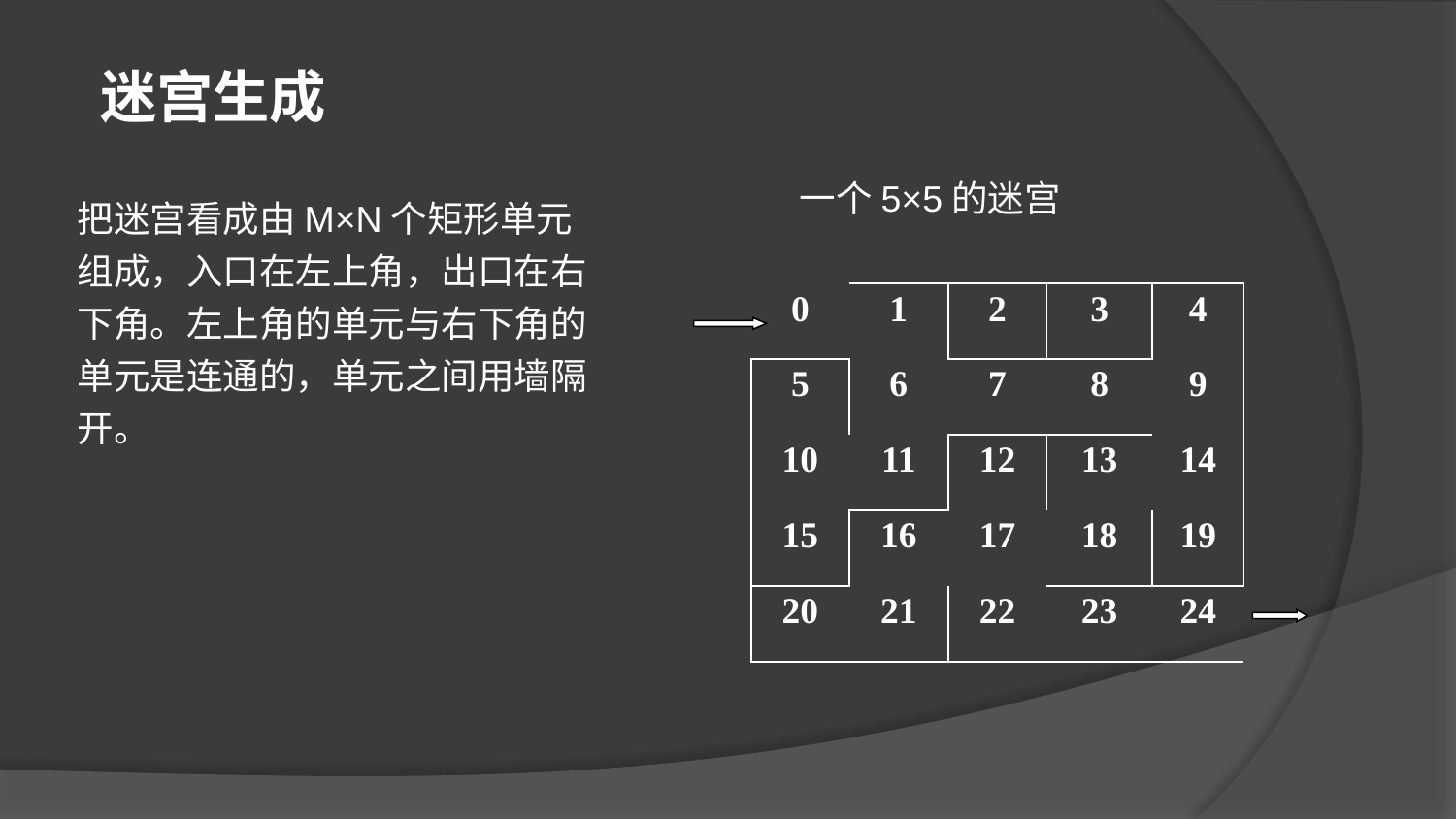

迷宫生成
一个5×5的迷宫
把迷宫看成由M×N个矩形单元组成，入口在左上角，出口在右下角。左上角的单元与右下角的单元是连通的，单元之间用墙隔开。
| 0 | 1 | 2 | 3 | 4 |
| --- | --- | --- | --- | --- |
| 5 | 6 | 7 | 8 | 9 |
| 10 | 11 | 12 | 13 | 14 |
| 15 | 16 | 17 | 18 | 19 |
| 20 | 21 | 22 | 23 | 24 |